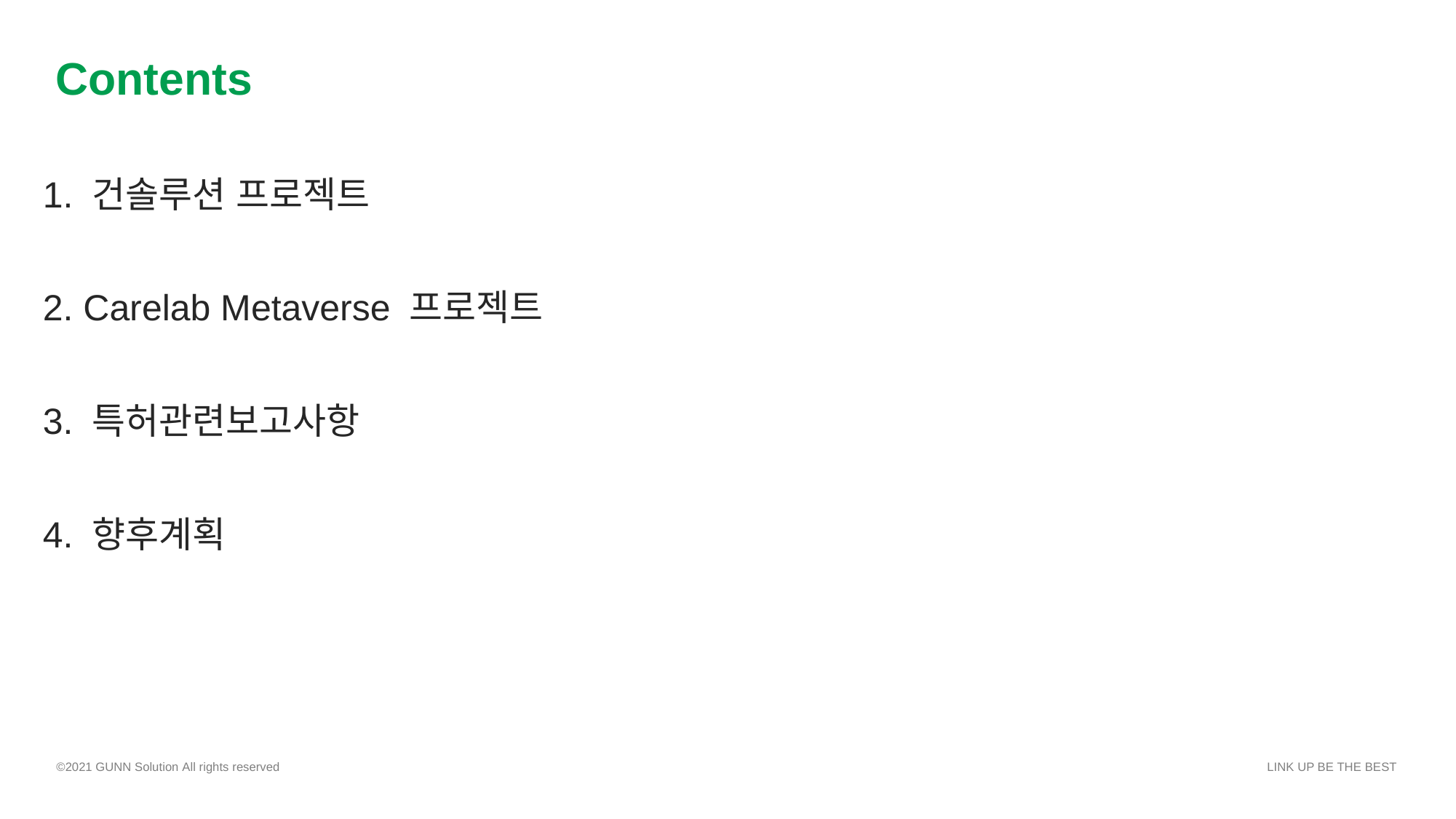

Contents
1. 건솔루션 프로젝트

2. Carelab Metaverse 프로젝트

3. 특허관련보고사항

4. 향후계획